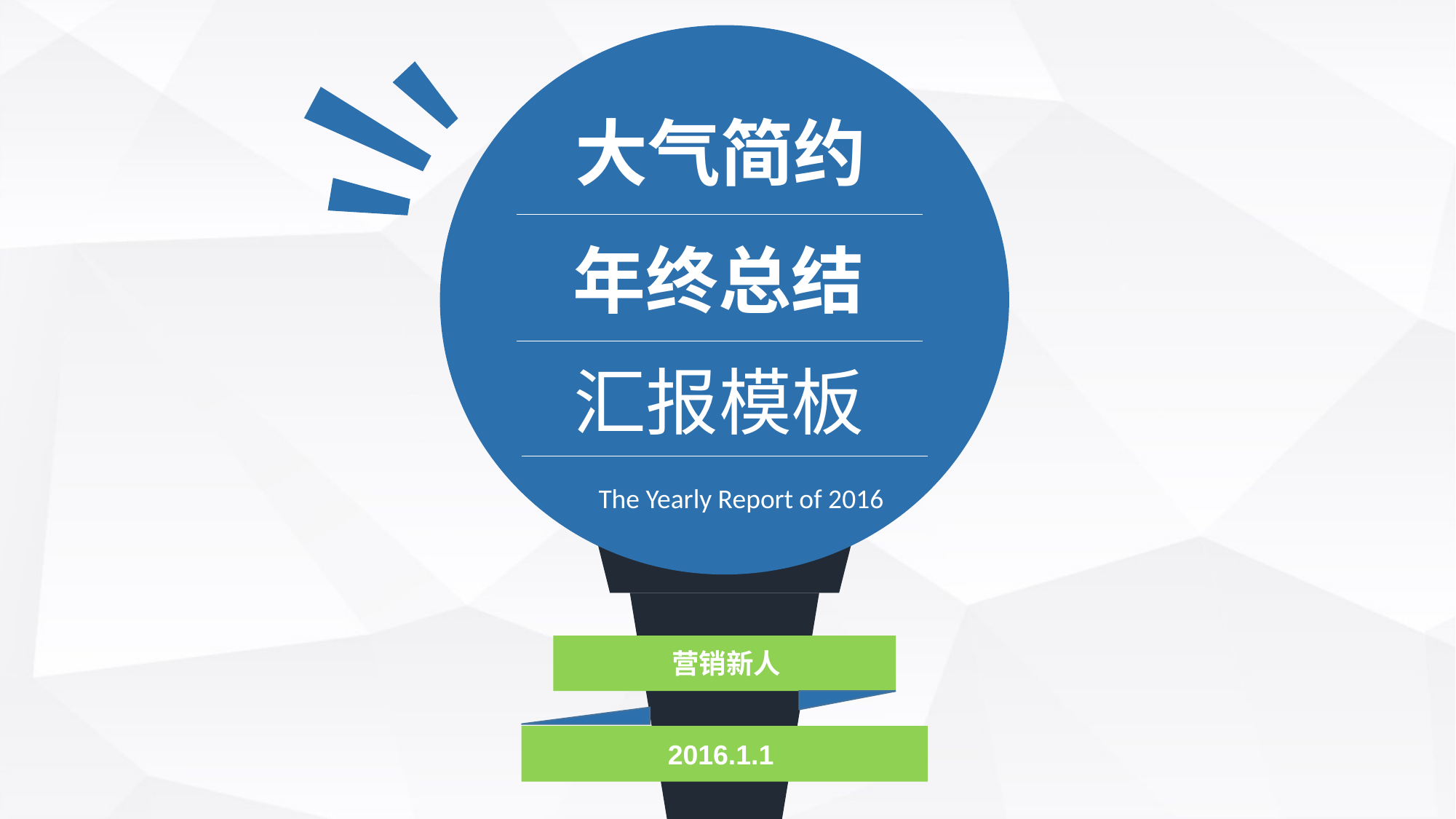

大气简约

年终总结
汇报模板

The Yearly Report of 2016

营销新人

2016.1.1